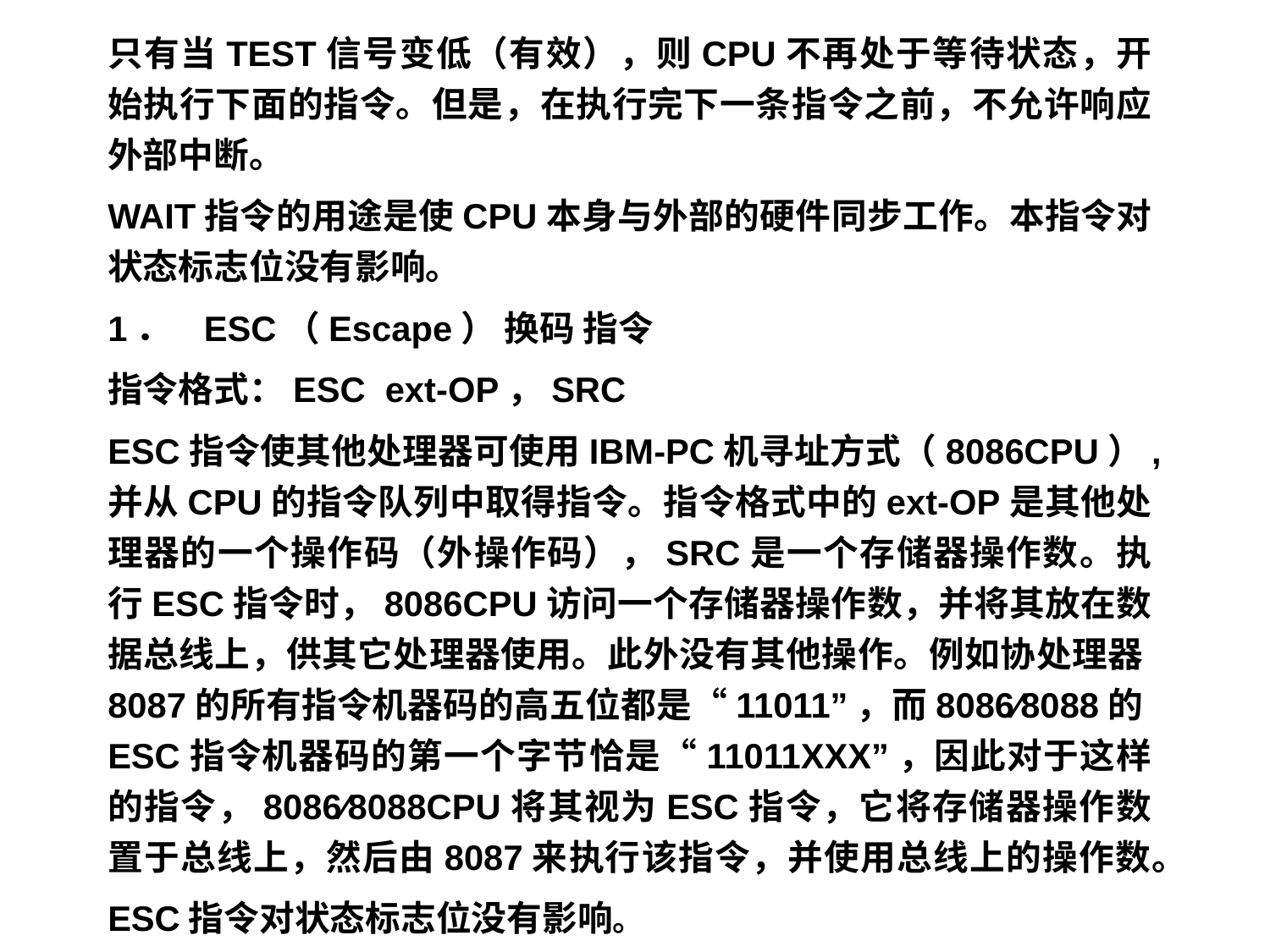

只有当TEST信号变低（有效），则CPU不再处于等待状态，开始执行下面的指令。但是，在执行完下一条指令之前，不允许响应外部中断。
WAIT指令的用途是使CPU本身与外部的硬件同步工作。本指令对状态标志位没有影响。
1．   ESC（Escape） 换码 指令
指令格式：ESC  ext-OP，SRC
ESC指令使其他处理器可使用IBM-PC机寻址方式（8086CPU）,并从CPU的指令队列中取得指令。指令格式中的ext-OP是其他处理器的一个操作码（外操作码），SRC是一个存储器操作数。执行ESC指令时，8086CPU访问一个存储器操作数，并将其放在数据总线上，供其它处理器使用。此外没有其他操作。例如协处理器8087的所有指令机器码的高五位都是“11011”，而8086∕8088的ESC指令机器码的第一个字节恰是“11011XXX”，因此对于这样的指令，8086∕8088CPU将其视为ESC指令，它将存储器操作数置于总线上，然后由8087来执行该指令，并使用总线上的操作数。
ESC指令对状态标志位没有影响。